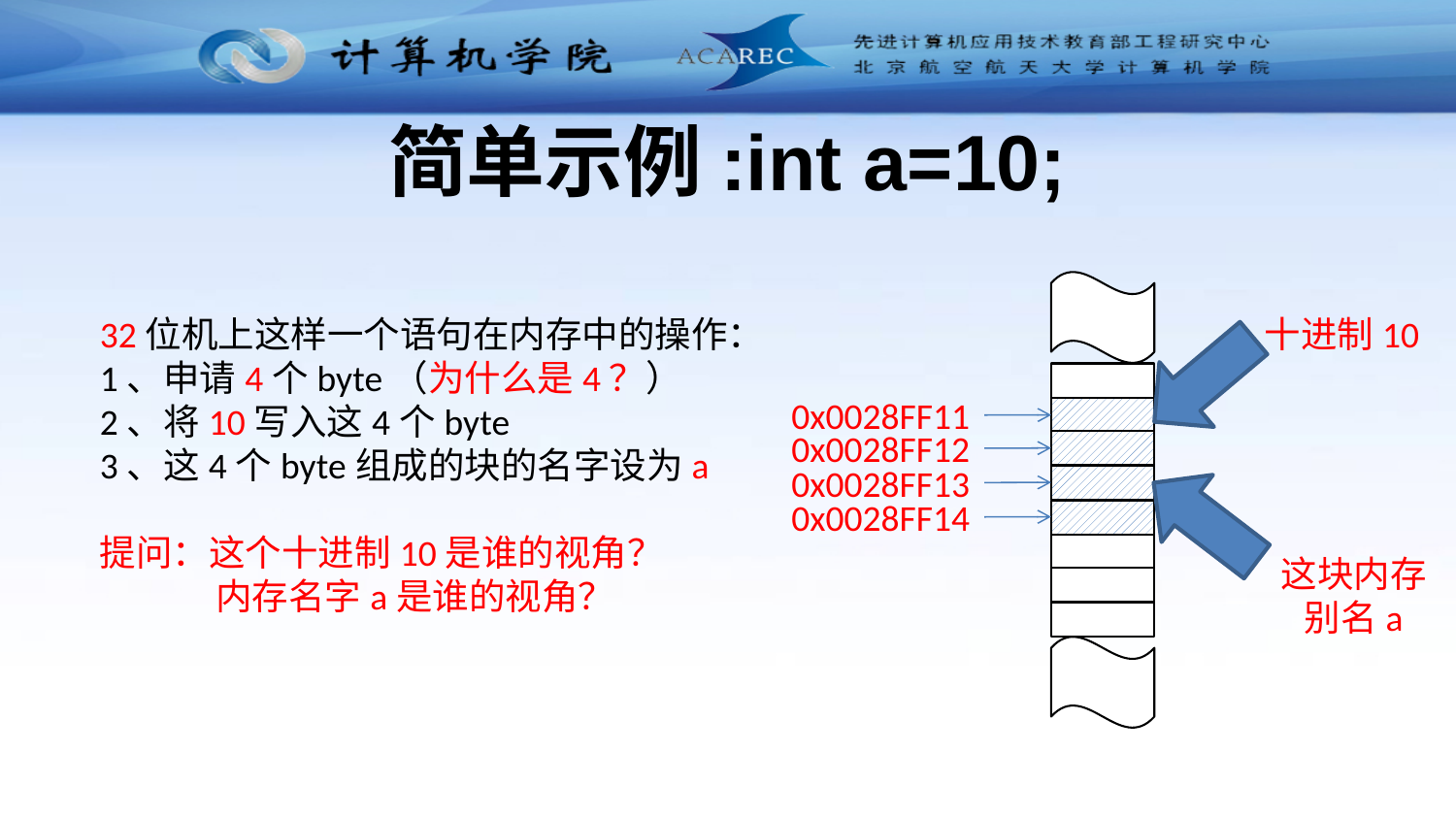

# 简单示例:int a=10;

32位机上这样一个语句在内存中的操作：
1、申请4个byte（为什么是4？）
2、将10写入这4个byte
3、这4个byte组成的块的名字设为a

提问：这个十进制10是谁的视角？
             内存名字a是谁的视角？
十进制10

0x0028FF11

0x0028FF12

0x0028FF13

0x0028FF14

这块内存
别名a